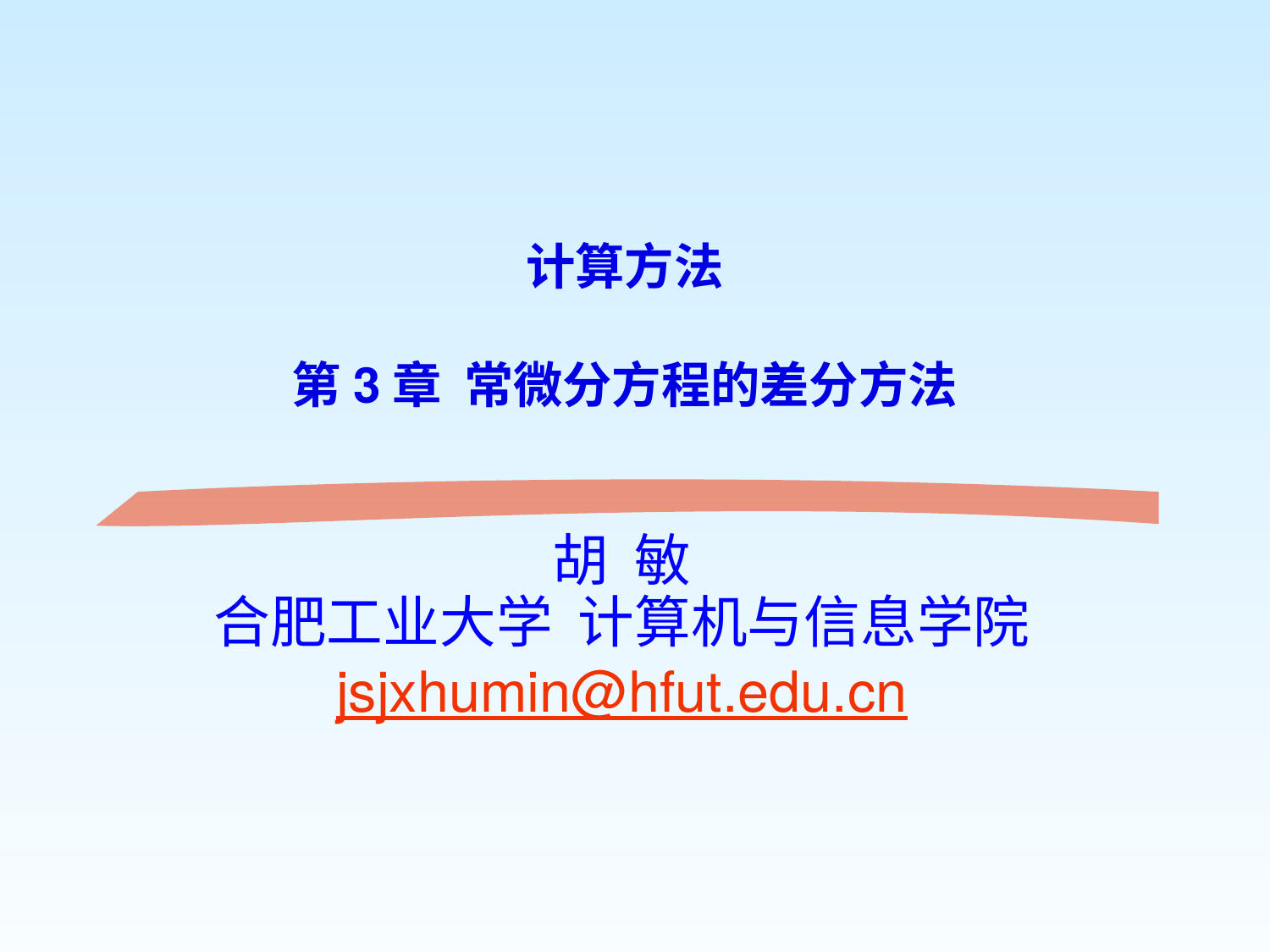

# 计算方法 第3章  常微分方程的差分方法
胡  敏
合肥工业大学  计算机与信息学院
jsjxhumin@hfut.edu.cn